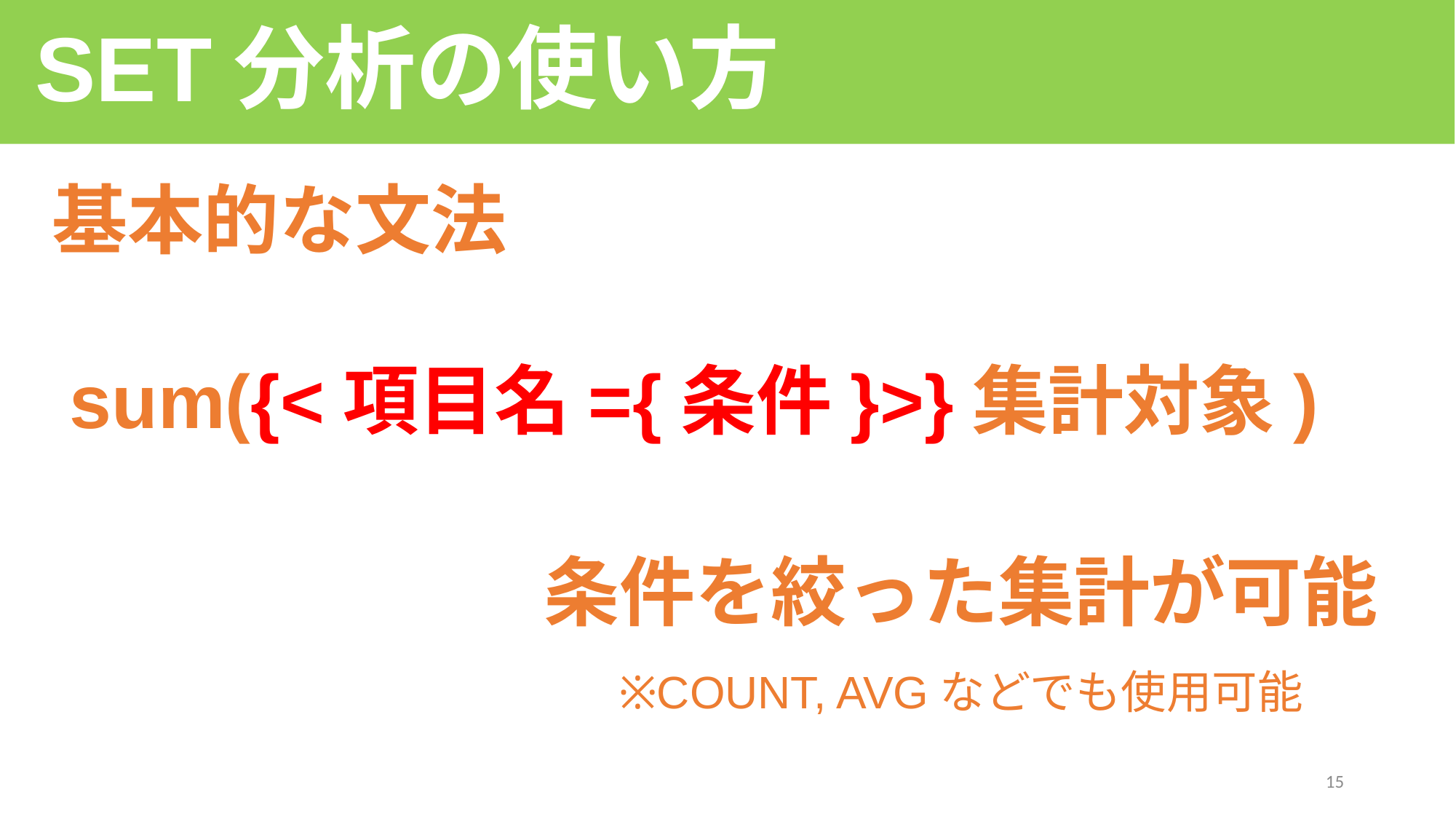

SET分析の使い方
基本的な文法
sum({<項目名={条件}>}集計対象)
条件を絞った集計が可能
※COUNT, AVGなどでも使用可能
15